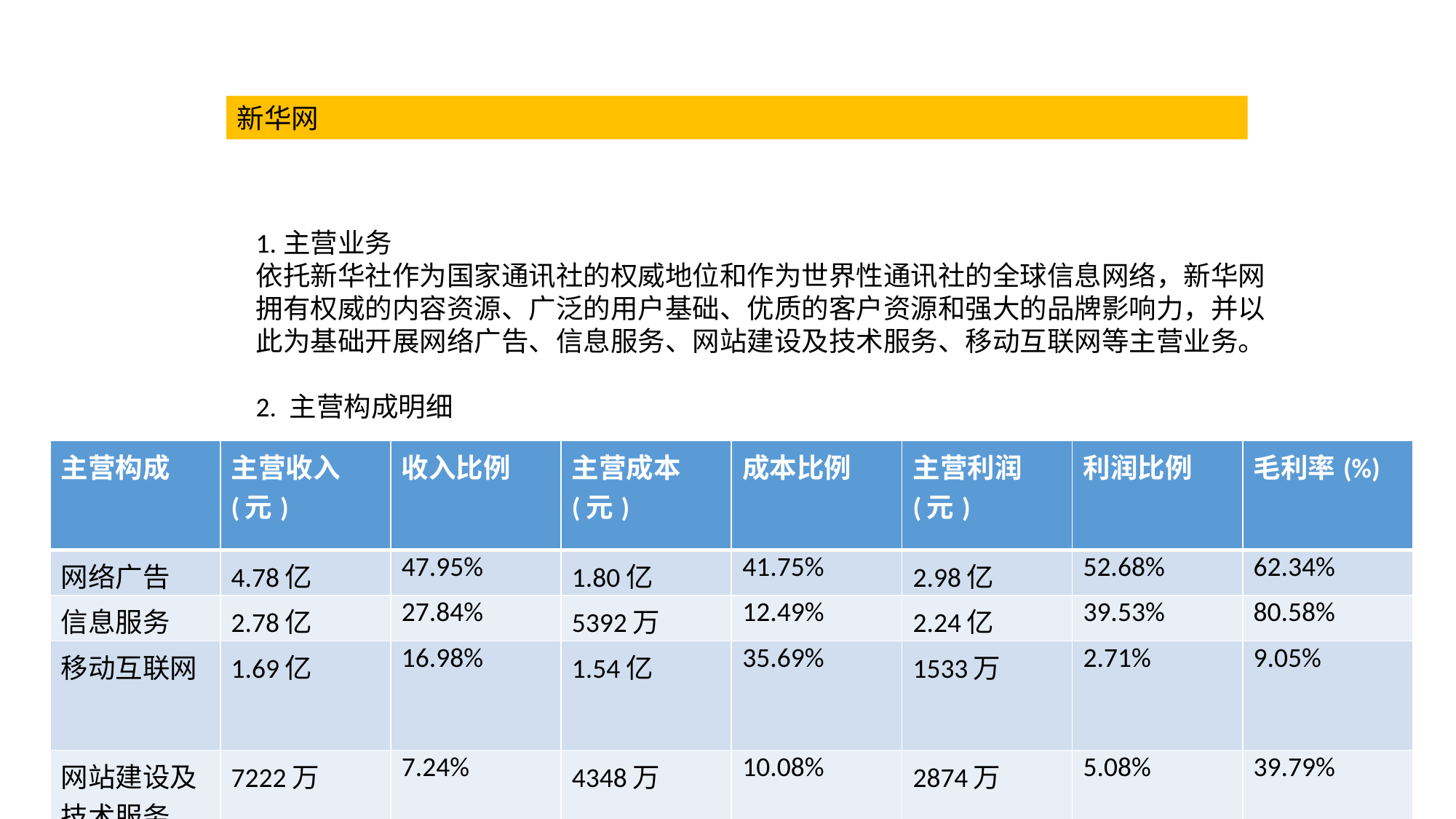

新华网
1.主营业务
依托新华社作为国家通讯社的权威地位和作为世界性通讯社的全球信息网络，新华网拥有权威的内容资源、广泛的用户基础、优质的客户资源和强大的品牌影响力，并以此为基础开展网络广告、信息服务、网站建设及技术服务、移动互联网等主营业务。

2. 主营构成明细

| 主营构成 | 主营收入(元) | 收入比例 | 主营成本(元) | 成本比例 | 主营利润(元) | 利润比例 | 毛利率(%) |
| --- | --- | --- | --- | --- | --- | --- | --- |
| 网络广告 | 4.78亿 | 47.95% | 1.80亿 | 41.75% | 2.98亿 | 52.68% | 62.34% |
| 信息服务 | 2.78亿 | 27.84% | 5392万 | 12.49% | 2.24亿 | 39.53% | 80.58% |
| 移动互联网 | 1.69亿 | 16.98% | 1.54亿 | 35.69% | 1533万 | 2.71% | 9.05% |
| 网站建设及技术服务 | 7222万 | 7.24% | 4348万 | 10.08% | 2874万 | 5.08% | 39.79% |